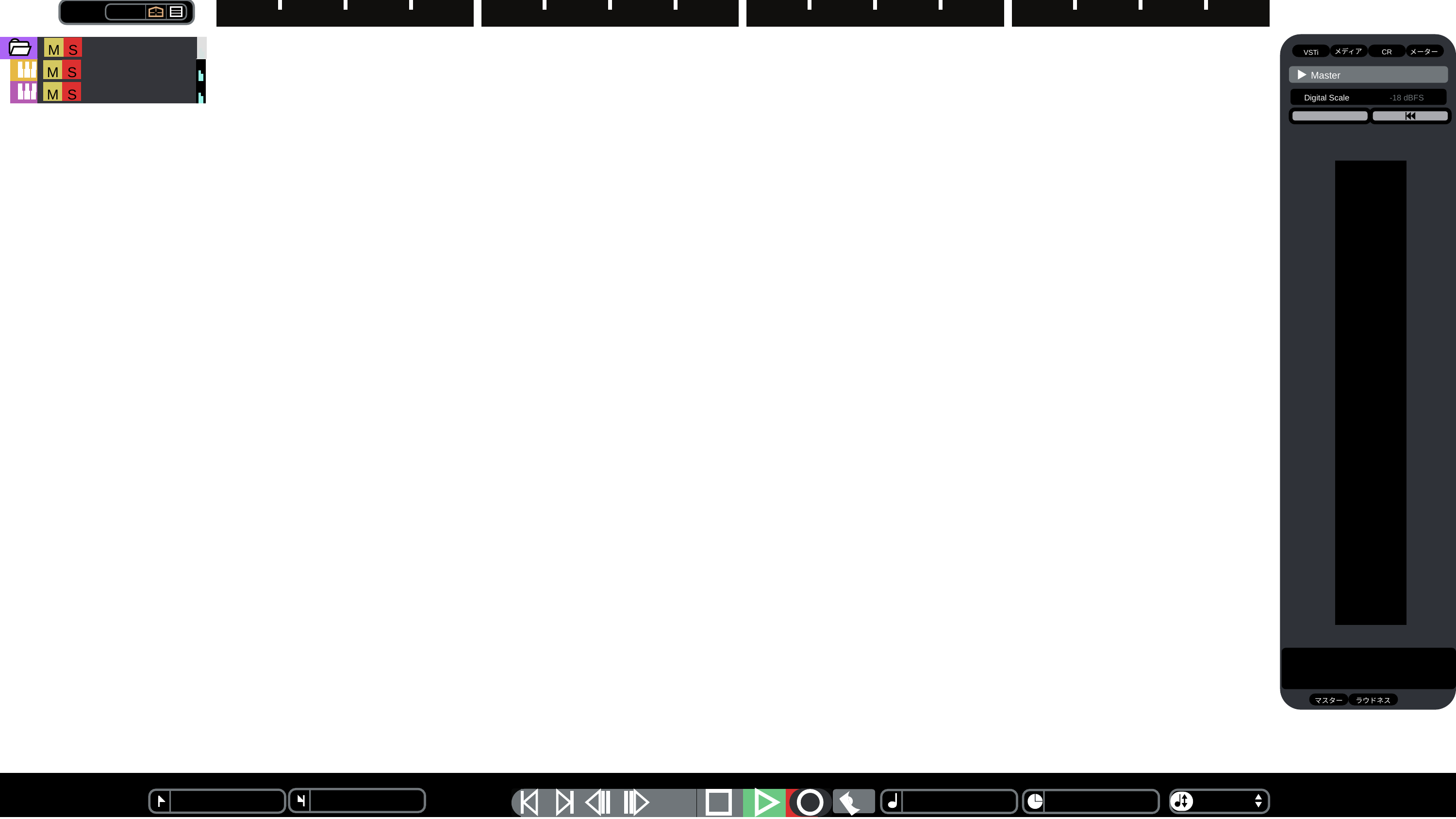

S

M

メディア
メーター
CR
VSTi

S

M

Master

S

M

Digital Scale
-18 dBFS

マスター
ラウドネス